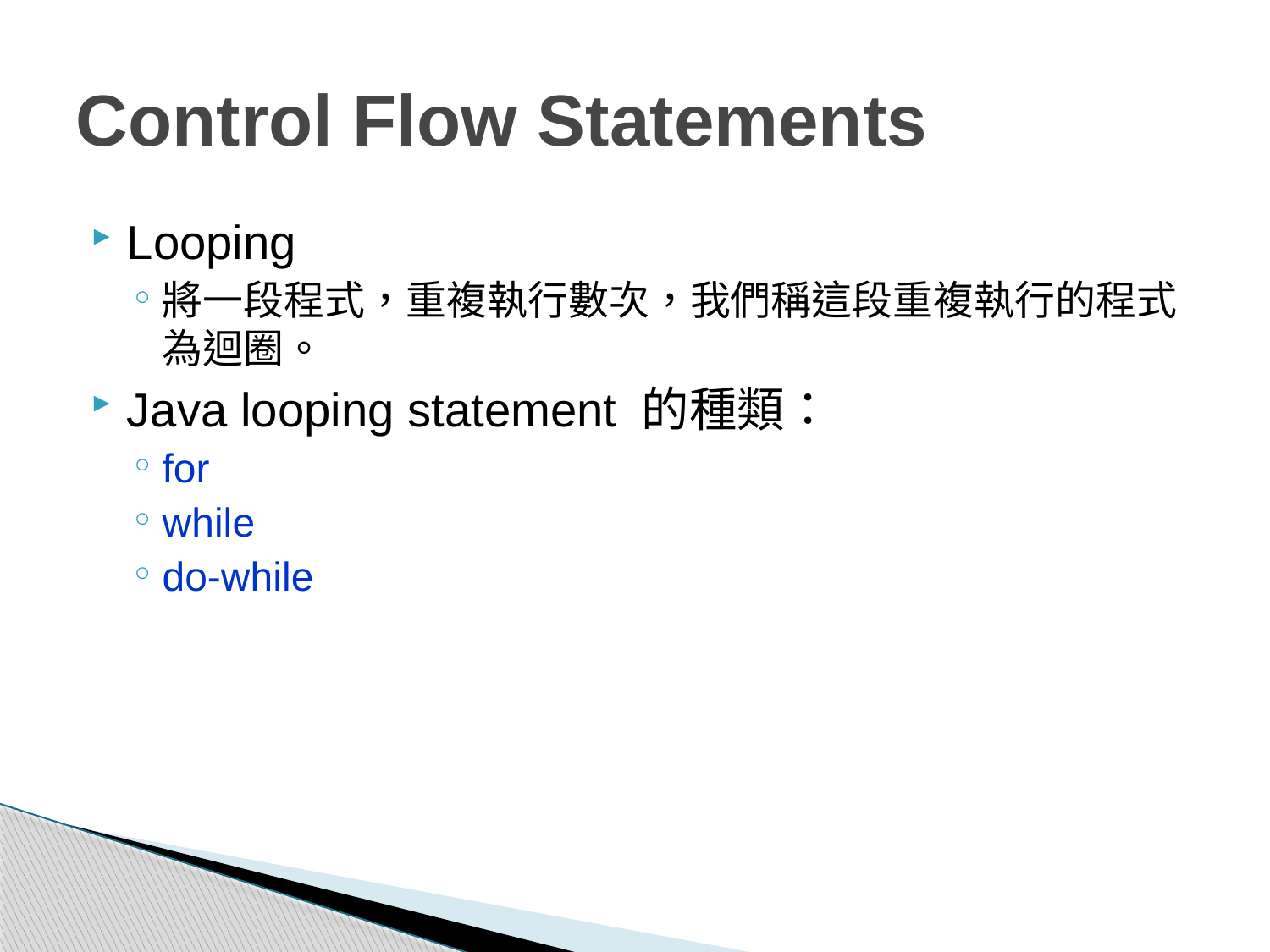

# Control Flow Statements
Looping
將一段程式，重複執行數次，我們稱這段重複執行的程式為迴圈。
Java looping statement 的種類：
for
while
do-while